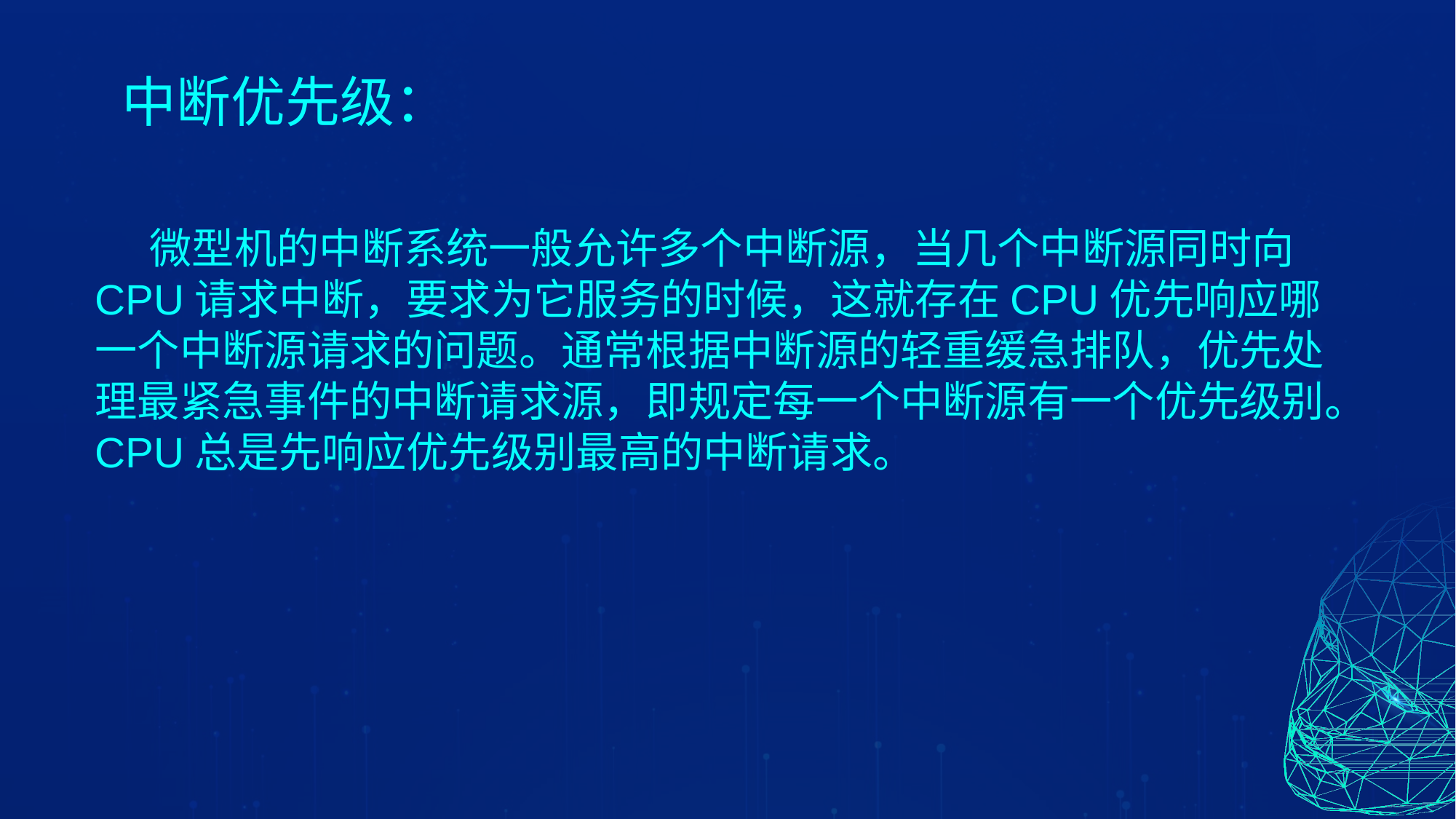

中断优先级：
微型机的中断系统一般允许多个中断源，当几个中断源同时向CPU请求中断，要求为它服务的时候，这就存在CPU优先响应哪一个中断源请求的问题。通常根据中断源的轻重缓急排队，优先处理最紧急事件的中断请求源，即规定每一个中断源有一个优先级别。CPU总是先响应优先级别最高的中断请求。